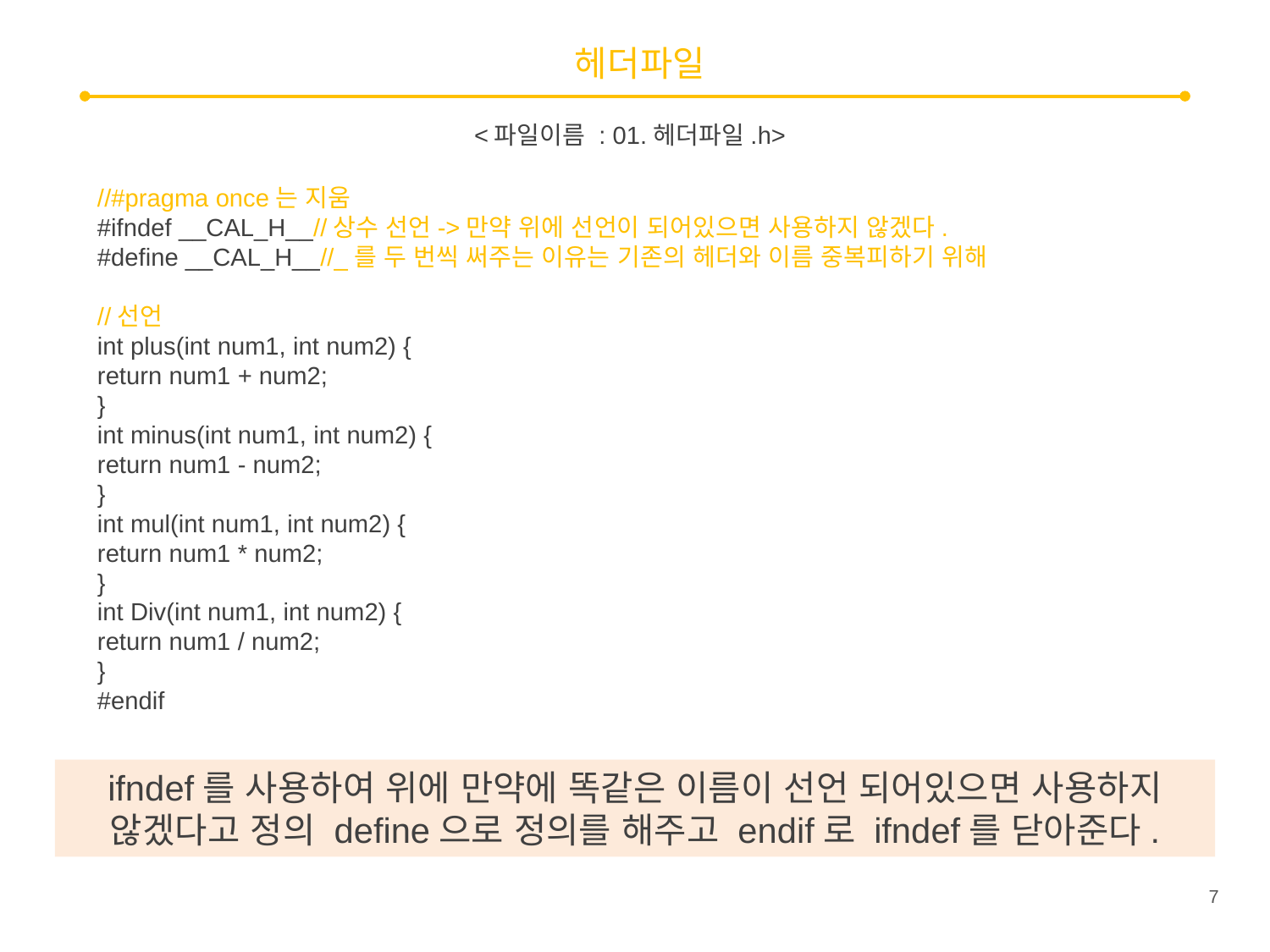

# 헤더파일
<파일이름 : 01.헤더파일.h>
//#pragma once는 지움
#ifndef __CAL_H__//상수 선언->만약 위에 선언이 되어있으면 사용하지 않겠다.
#define __CAL_H__//_를 두 번씩 써주는 이유는 기존의 헤더와 이름 중복피하기 위해

//선언
int plus(int num1, int num2) {
return num1 + num2;
}
int minus(int num1, int num2) {
return num1 - num2;
}
int mul(int num1, int num2) {
return num1 * num2;
}
int Div(int num1, int num2) {
return num1 / num2;
}
#endif
ifndef를 사용하여 위에 만약에 똑같은 이름이 선언 되어있으면 사용하지 않겠다고 정의 define으로 정의를 해주고 endif로 ifndef를 닫아준다.